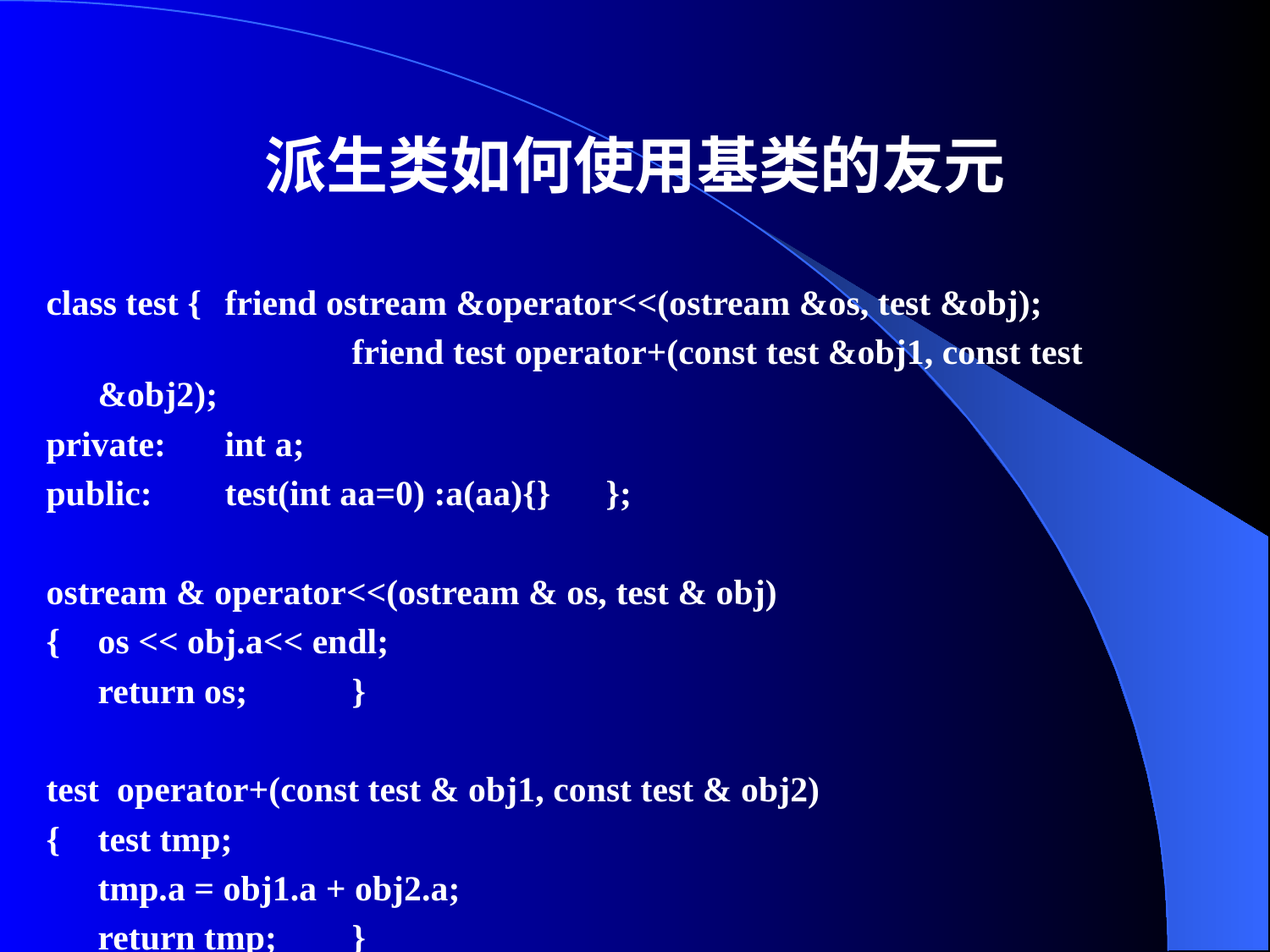

# 派生类如何使用基类的友元
class test {  	friend ostream &operator<<(ostream &os, test &obj);
			friend test operator+(const test &obj1, const test &obj2);
private:	int a;
public:	test(int aa=0) :a(aa){}	};

ostream & operator<<(ostream & os, test & obj)
{	os << obj.a<< endl;
	return os;	}

test  operator+(const test & obj1, const test & obj2)
{	test tmp;
	tmp.a = obj1.a + obj2.a;
	return tmp;	}